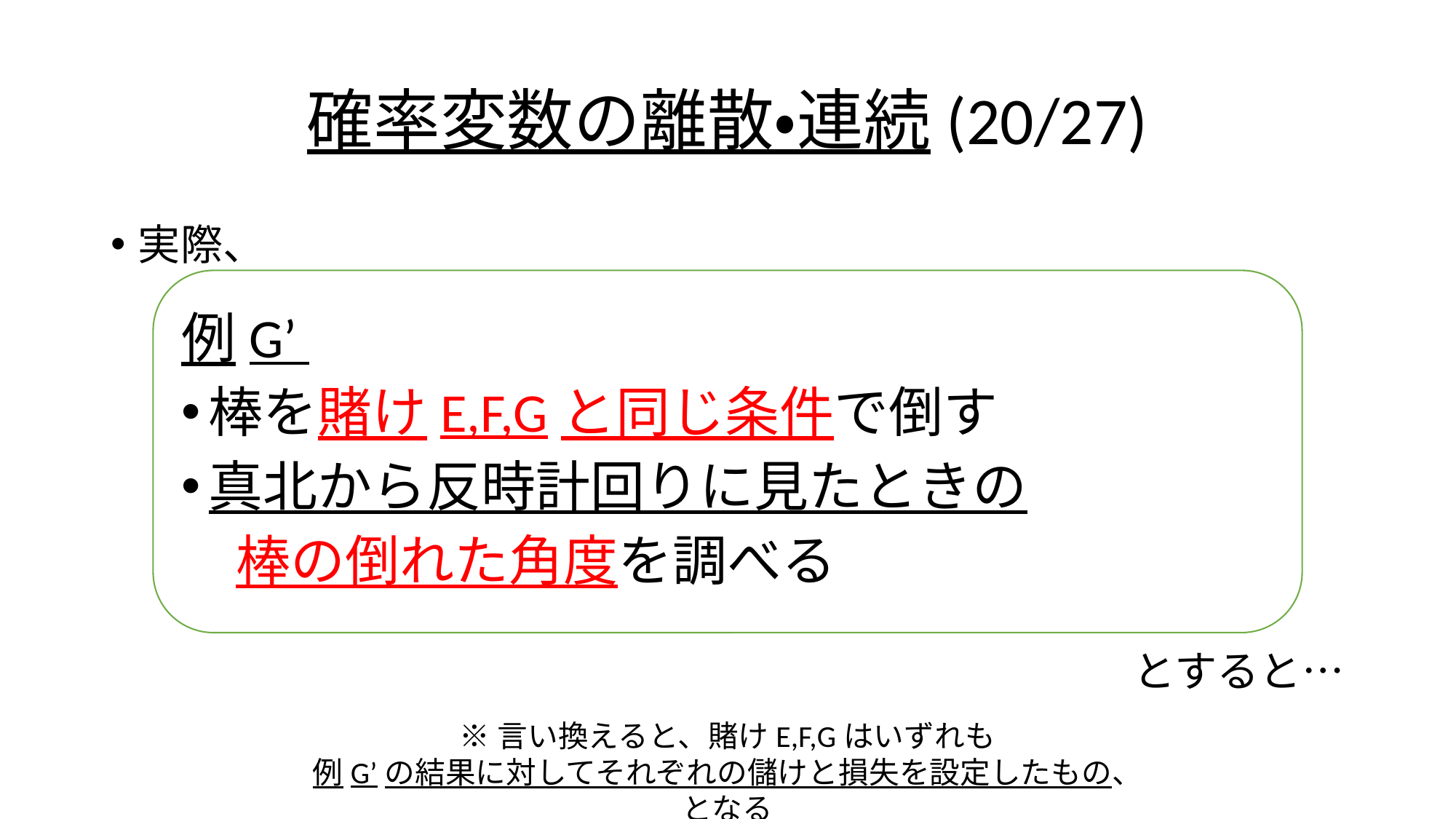

# 確率変数の離散・連続(20/27)
実際、

とすると…
例G’
棒を賭けE,F,Gと同じ条件で倒す
真北から反時計回りに見たときの
　棒の倒れた角度を調べる
※言い換えると、賭けE,F,Gはいずれも
例G’の結果に対してそれぞれの儲けと損失を設定したもの、となる